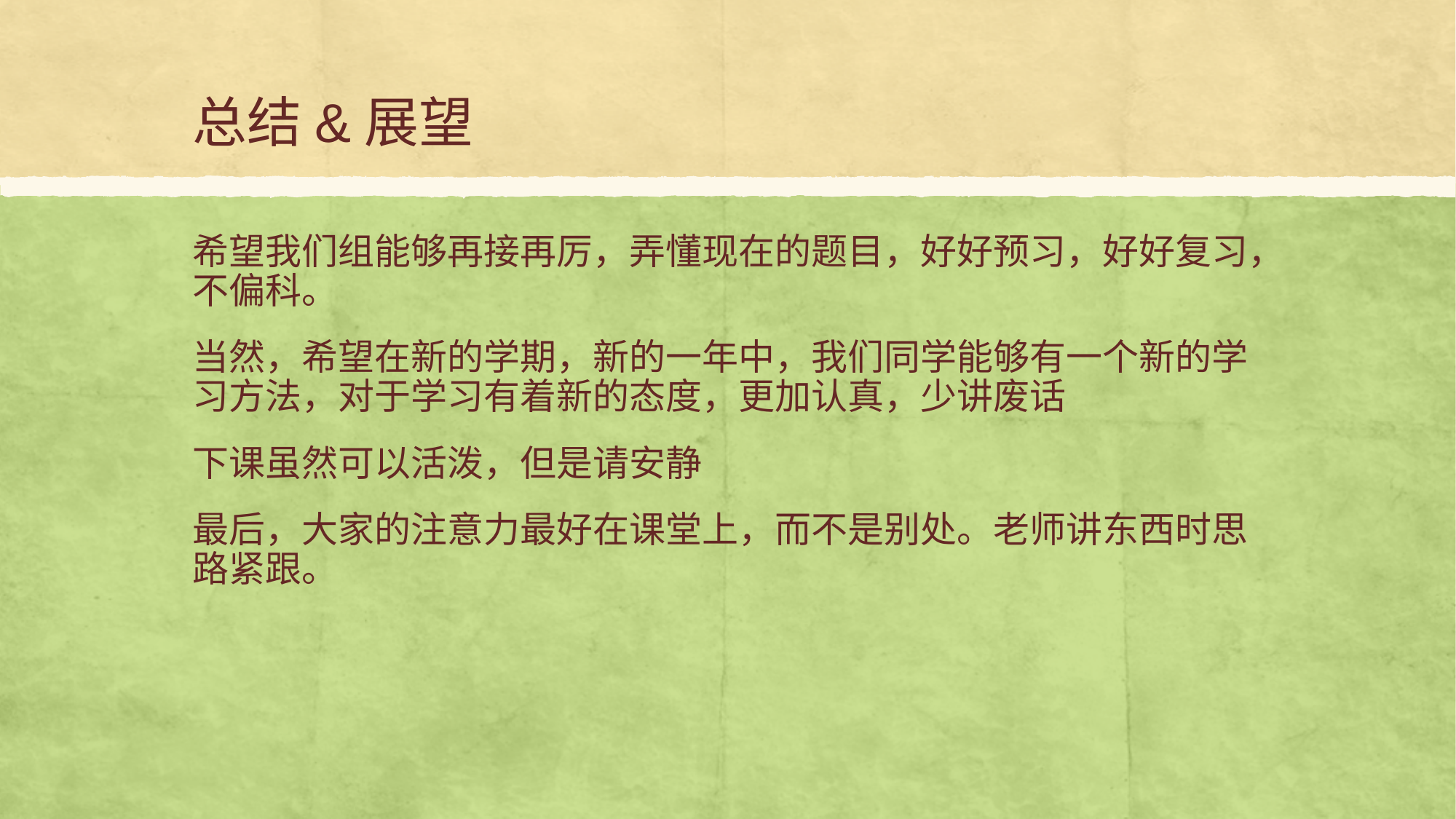

# 总结&展望
希望我们组能够再接再厉，弄懂现在的题目，好好预习，好好复习，不偏科。
当然，希望在新的学期，新的一年中，我们同学能够有一个新的学习方法，对于学习有着新的态度，更加认真，少讲废话
下课虽然可以活泼，但是请安静
最后，大家的注意力最好在课堂上，而不是别处。老师讲东西时思路紧跟。